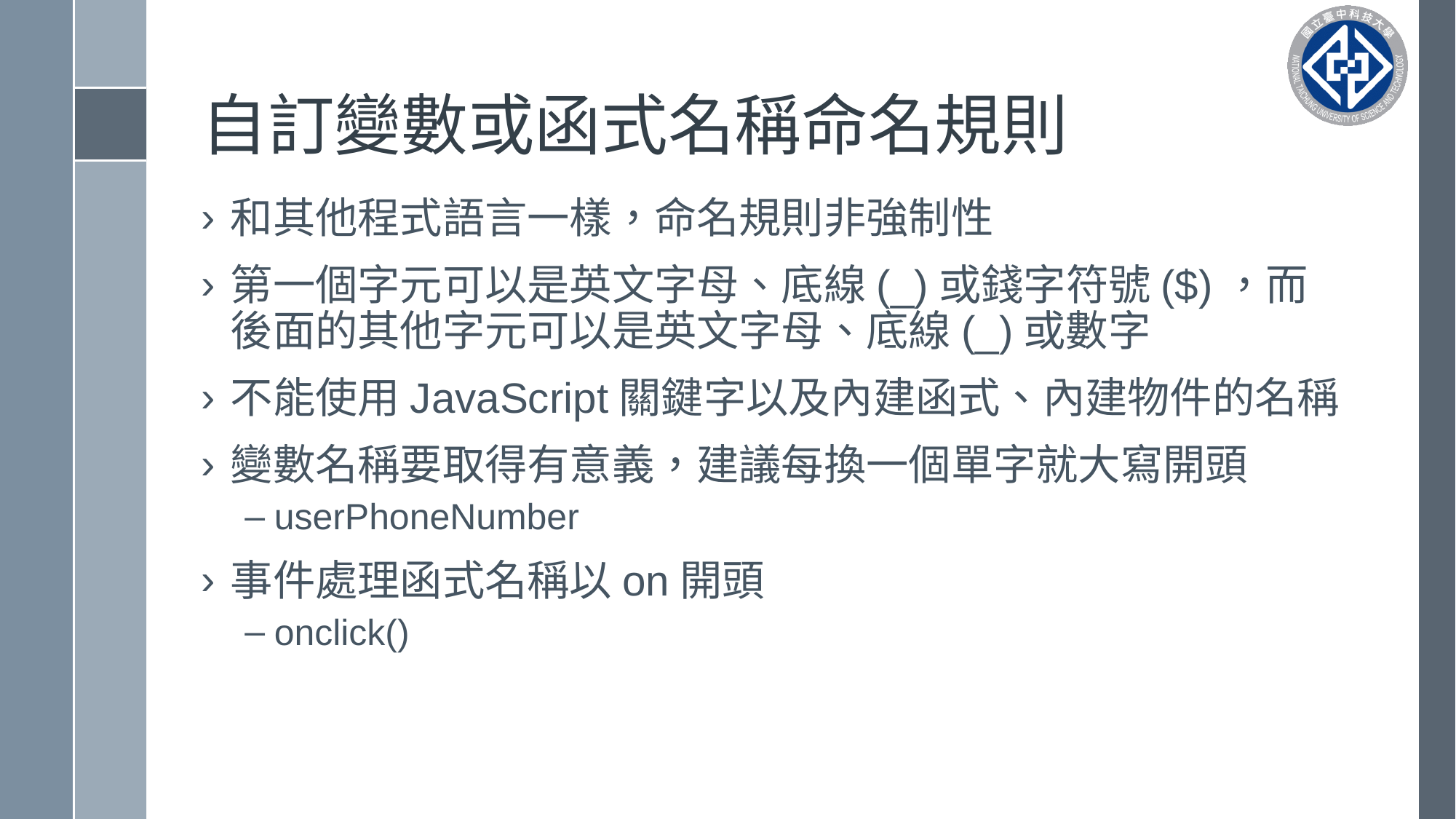

# 自訂變數或函式名稱命名規則
和其他程式語言一樣，命名規則非強制性
第一個字元可以是英文字母、底線(_)或錢字符號($)，而後面的其他字元可以是英文字母、底線(_)或數字
不能使用JavaScript關鍵字以及內建函式、內建物件的名稱
變數名稱要取得有意義，建議每換一個單字就大寫開頭
userPhoneNumber
事件處理函式名稱以on開頭
onclick()